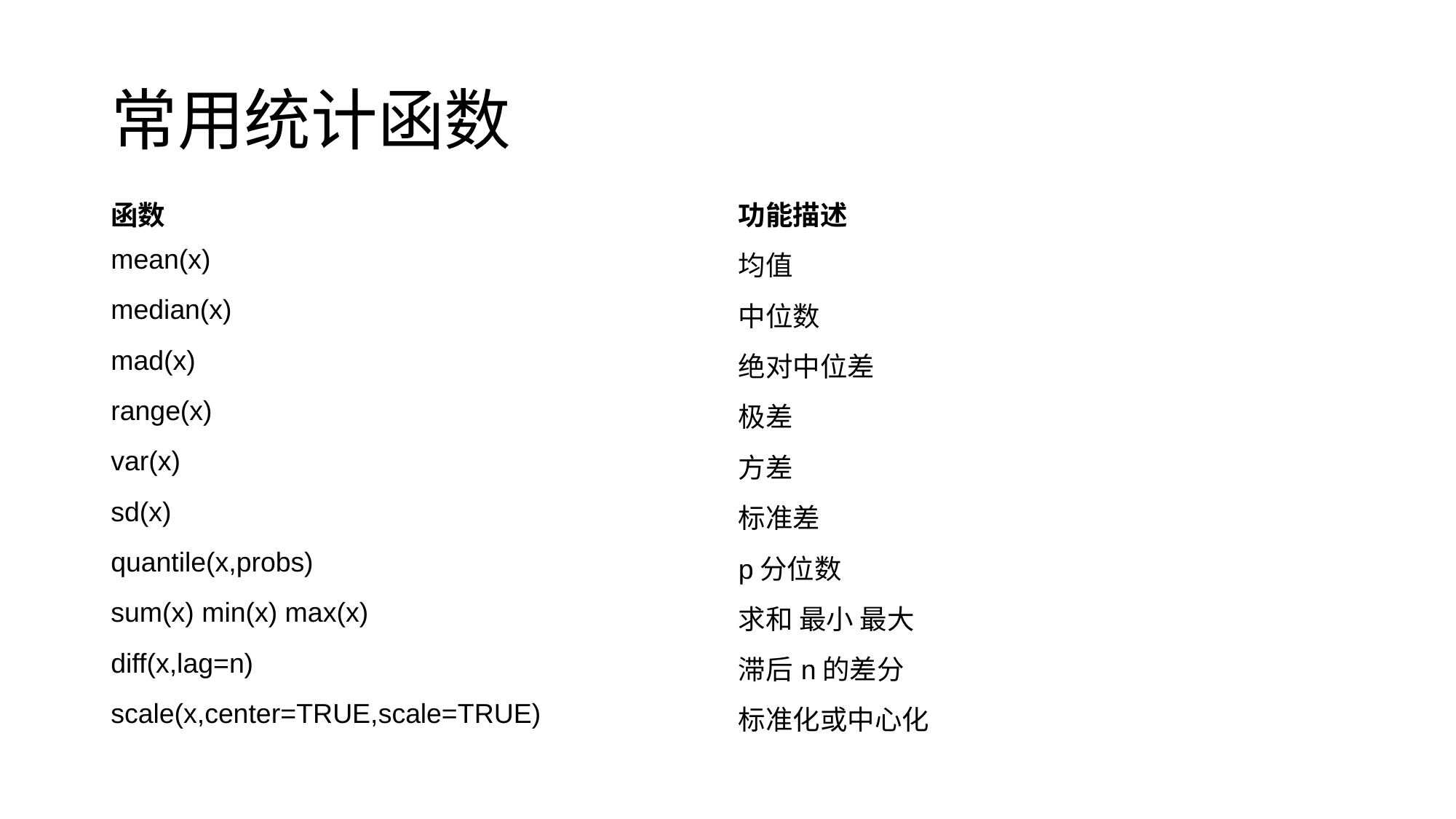

# 常用统计函数
| 函数 | 功能描述 |
| --- | --- |
| mean(x) | 均值 |
| median(x) | 中位数 |
| mad(x) | 绝对中位差 |
| range(x) | 极差 |
| var(x) | 方差 |
| sd(x) | 标准差 |
| quantile(x,probs) | p分位数 |
| sum(x) min(x) max(x) | 求和 最小 最大 |
| diff(x,lag=n) | 滞后n的差分 |
| scale(x,center=TRUE,scale=TRUE) | 标准化或中心化 |
|  |  |
|  |  |